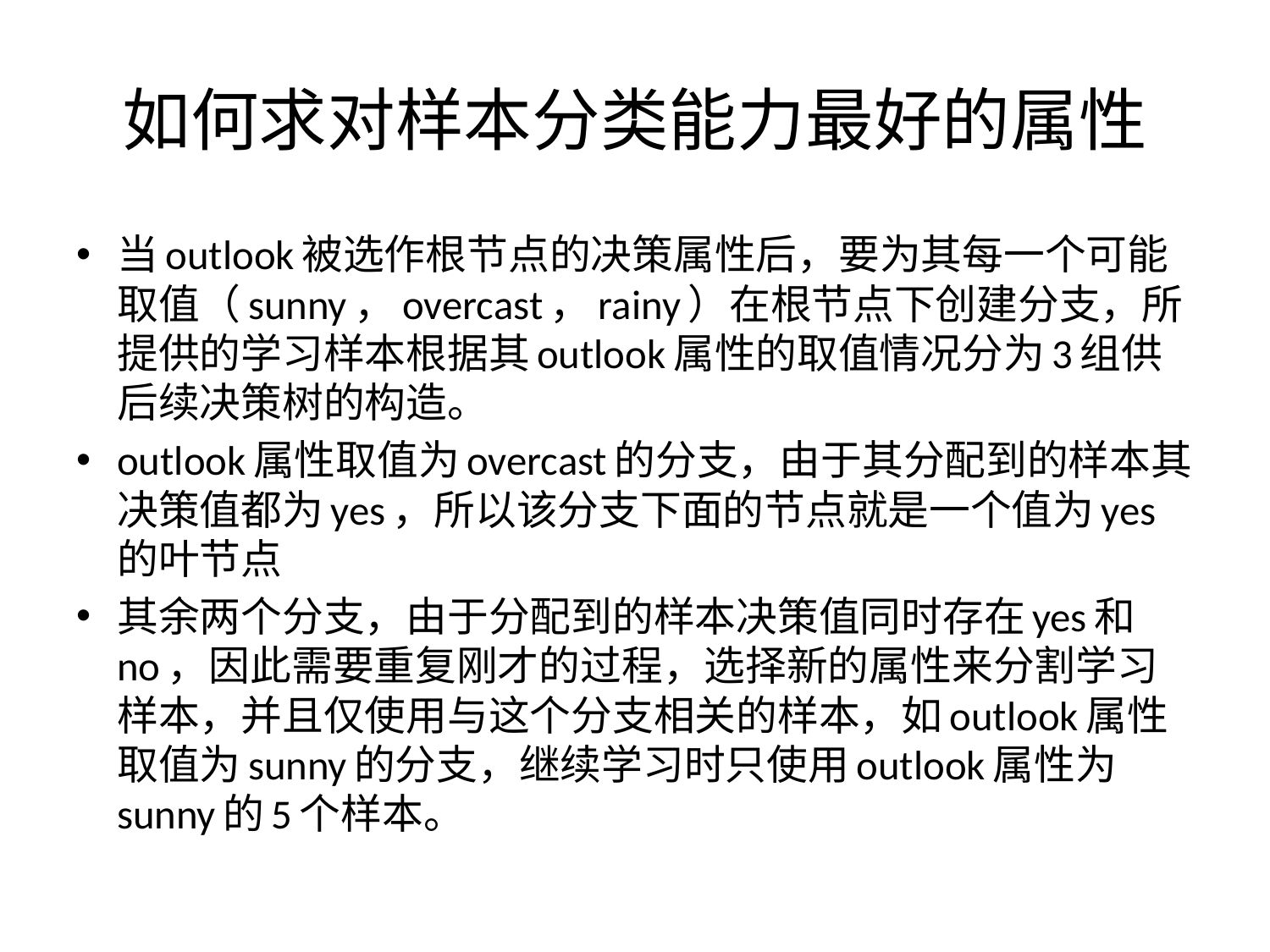

# 如何求对样本分类能力最好的属性
当outlook被选作根节点的决策属性后，要为其每一个可能取值（sunny，overcast，rainy）在根节点下创建分支，所提供的学习样本根据其outlook属性的取值情况分为3组供后续决策树的构造。
outlook属性取值为overcast的分支，由于其分配到的样本其决策值都为yes，所以该分支下面的节点就是一个值为yes的叶节点
其余两个分支，由于分配到的样本决策值同时存在yes和no，因此需要重复刚才的过程，选择新的属性来分割学习样本，并且仅使用与这个分支相关的样本，如outlook属性取值为sunny的分支，继续学习时只使用outlook属性为sunny的5个样本。